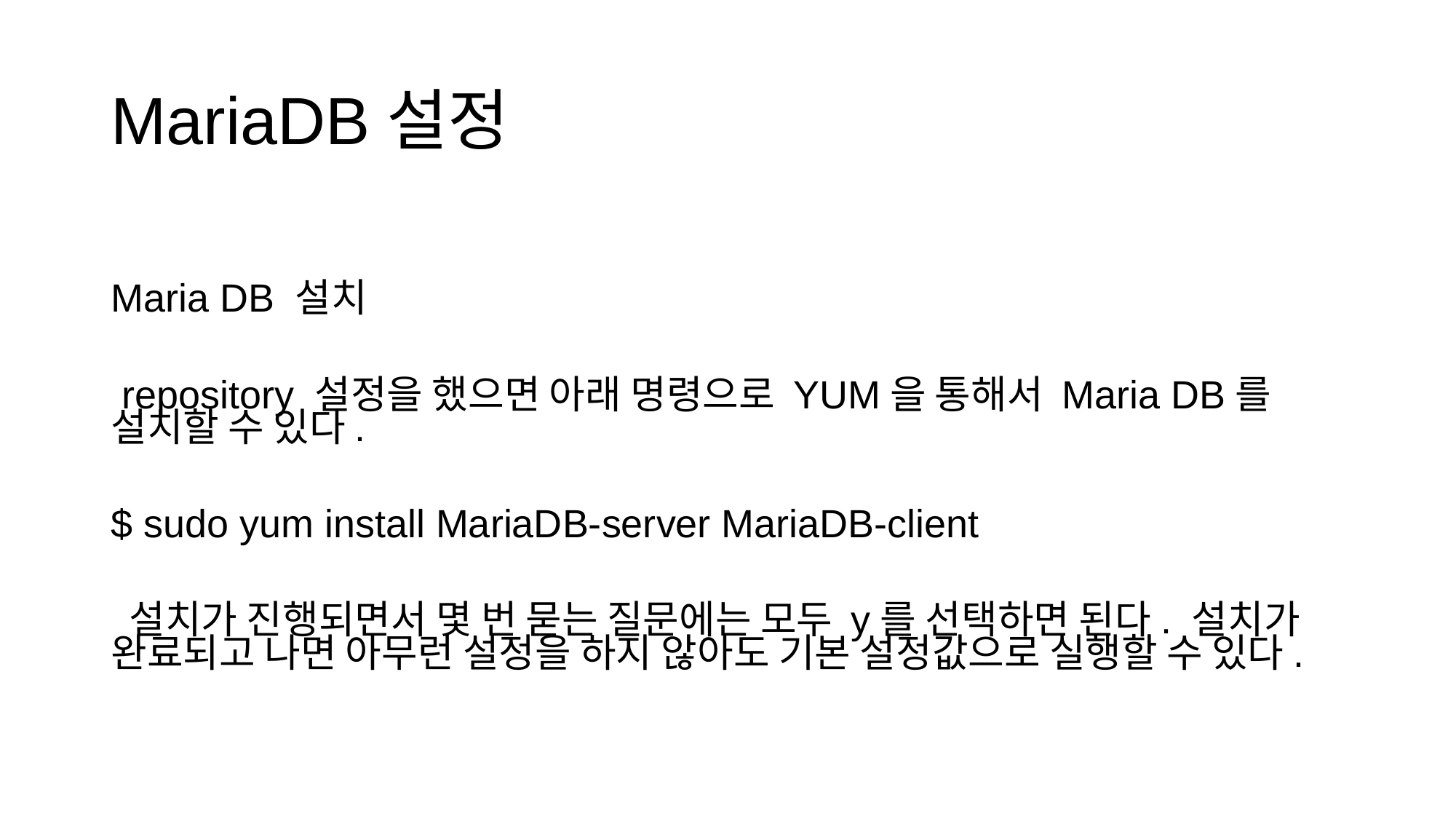

# MariaDB설정

Maria DB 설치

 repository 설정을 했으면 아래 명령으로 YUM을 통해서 Maria DB를 설치할 수 있다.

$ sudo yum install MariaDB-server MariaDB-client

 설치가 진행되면서 몇 번 묻는 질문에는 모두 y를 선택하면 된다. 설치가 완료되고 나면 아무런 설정을 하지 않아도 기본 설정값으로 실행할 수 있다.